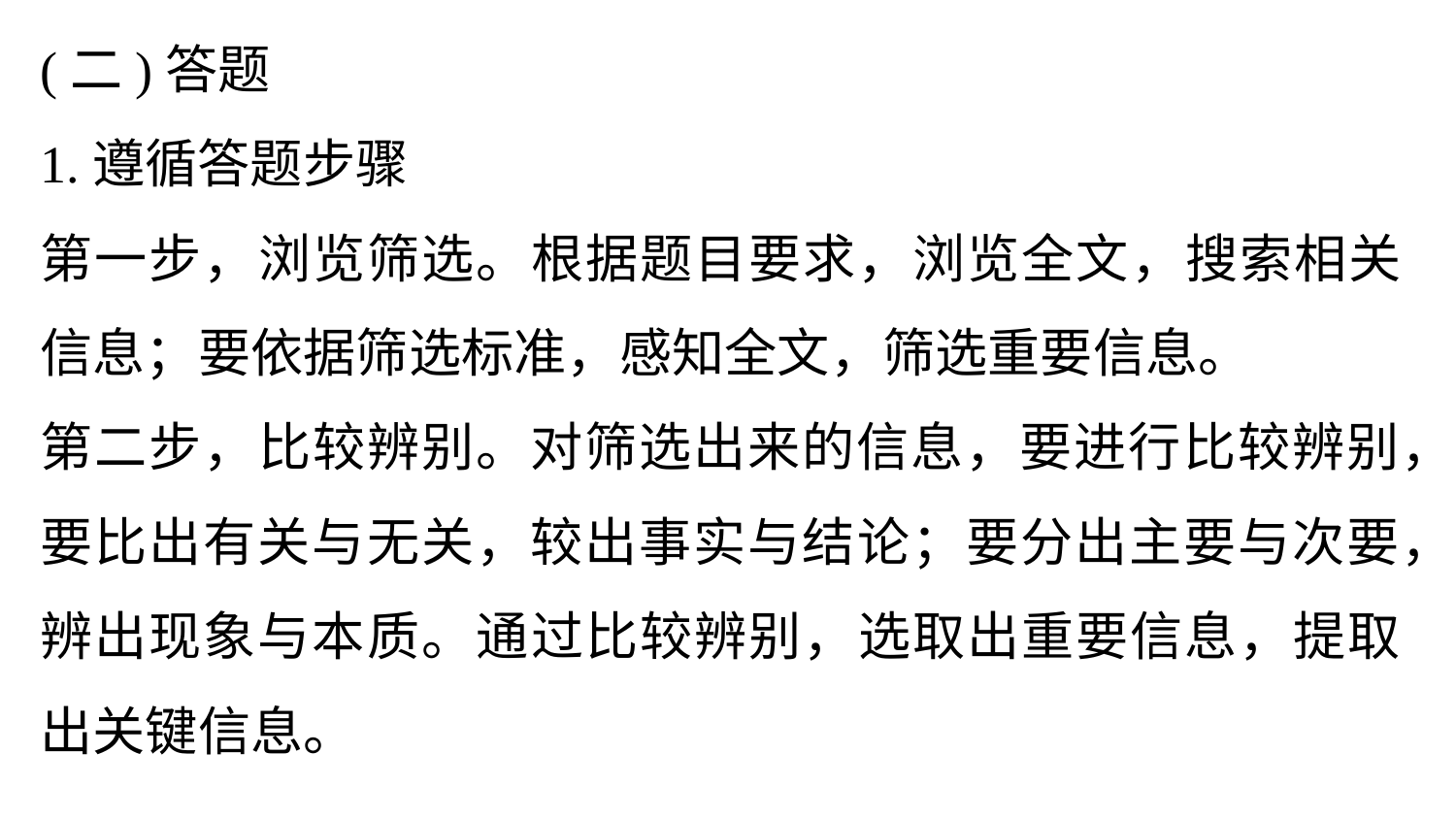

(二)答题
1.遵循答题步骤
第一步，浏览筛选。根据题目要求，浏览全文，搜索相关信息；要依据筛选标准，感知全文，筛选重要信息。
第二步，比较辨别。对筛选出来的信息，要进行比较辨别，要比出有关与无关，较出事实与结论；要分出主要与次要，辨出现象与本质。通过比较辨别，选取出重要信息，提取出关键信息。